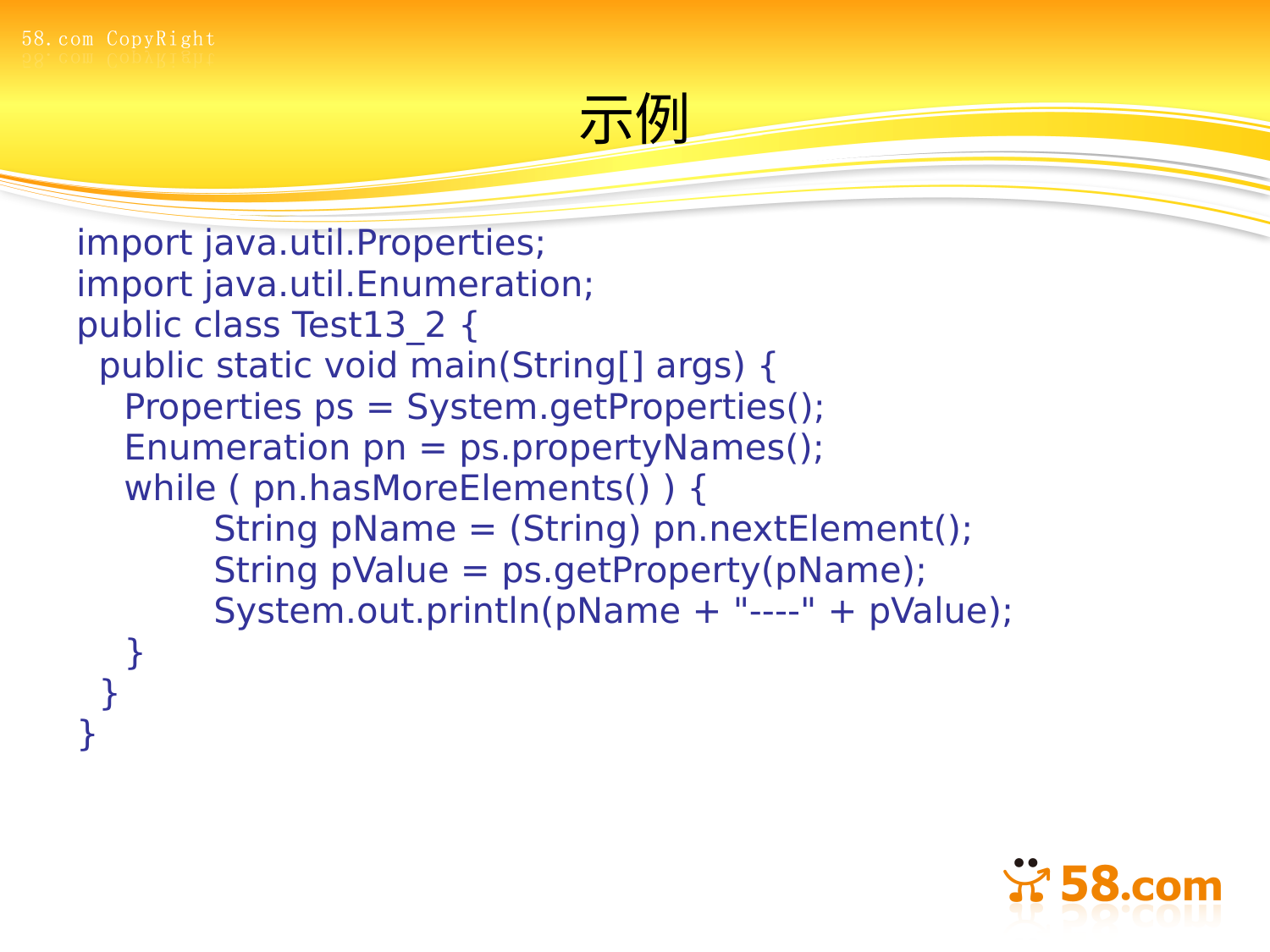

# 示例
import java.util.Properties;
import java.util.Enumeration;
public class Test13_2 {
  public static void main(String[] args) {
	Properties ps = System.getProperties();
	Enumeration pn = ps.propertyNames();
	while ( pn.hasMoreElements() ) {
	        String pName = (String) pn.nextElement();
	        String pValue = ps.getProperty(pName);
	        System.out.println(pName + "----" + pValue);
	}
  }
}